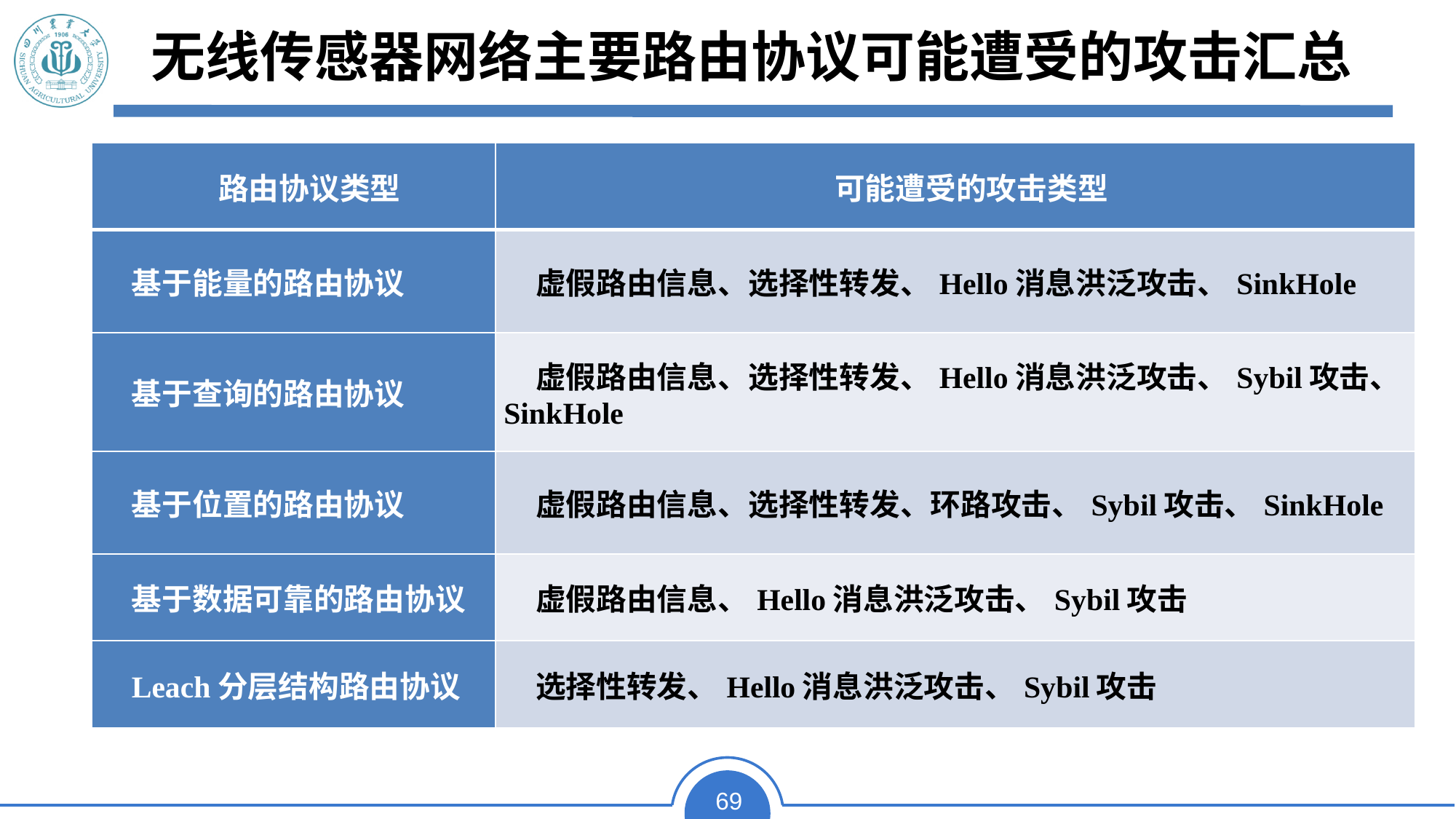

# 无线传感器网络主要路由协议可能遭受的攻击汇总
| 路由协议类型 | 可能遭受的攻击类型 |
| --- | --- |
| 基于能量的路由协议 | 虚假路由信息、选择性转发、Hello消息洪泛攻击、SinkHole |
| 基于查询的路由协议 | 虚假路由信息、选择性转发、Hello消息洪泛攻击、Sybil攻击、SinkHole |
| 基于位置的路由协议 | 虚假路由信息、选择性转发、环路攻击、Sybil攻击、SinkHole |
| 基于数据可靠的路由协议 | 虚假路由信息、Hello消息洪泛攻击、Sybil攻击 |
| Leach分层结构路由协议 | 选择性转发、Hello消息洪泛攻击、Sybil攻击 |